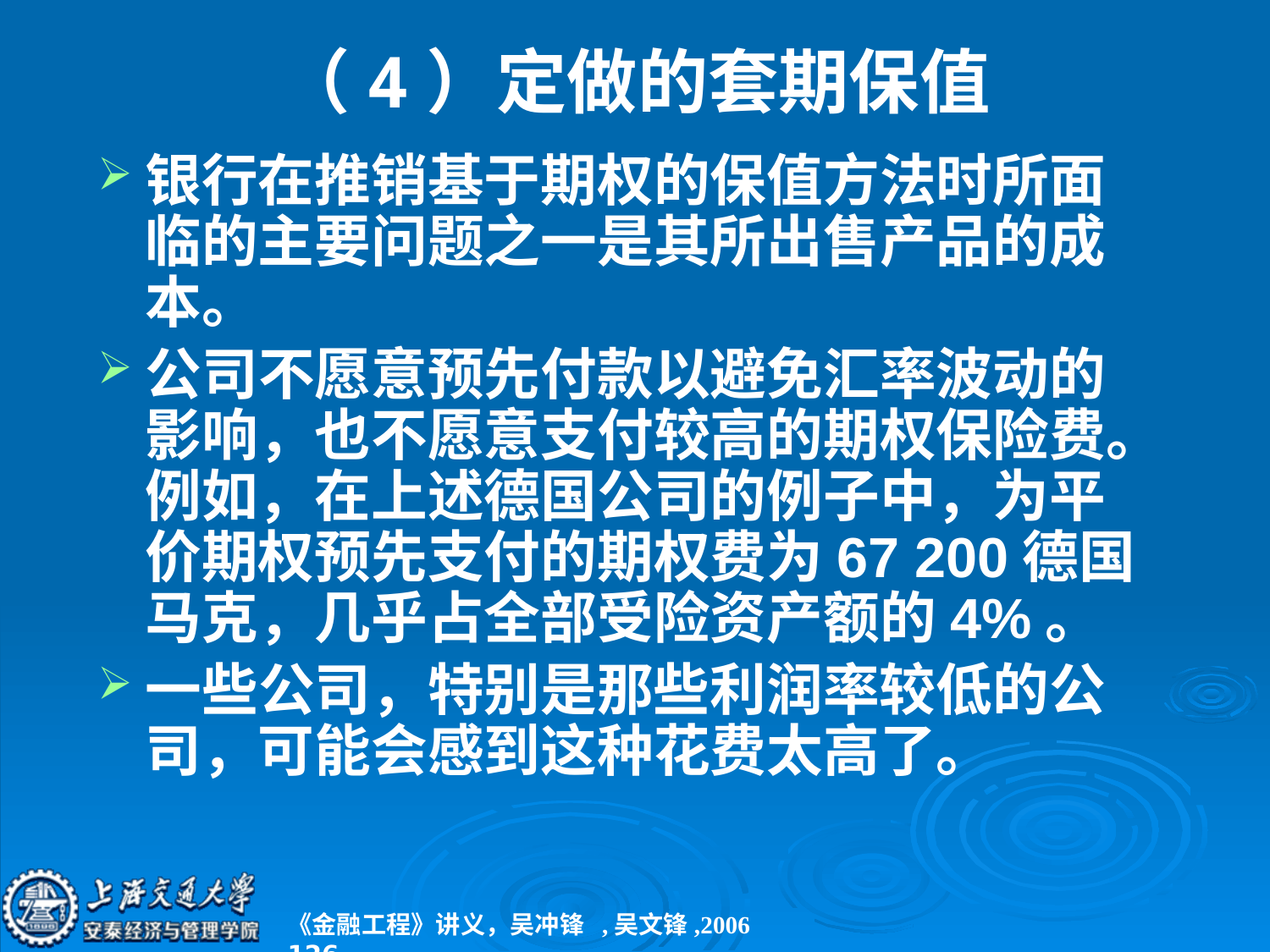

# （4）定做的套期保值
银行在推销基于期权的保值方法时所面临的主要问题之一是其所出售产品的成本。
公司不愿意预先付款以避免汇率波动的影响，也不愿意支付较高的期权保险费。例如，在上述德国公司的例子中，为平价期权预先支付的期权费为67 200德国马克，几乎占全部受险资产额的4%。
一些公司，特别是那些利润率较低的公司，可能会感到这种花费太高了。